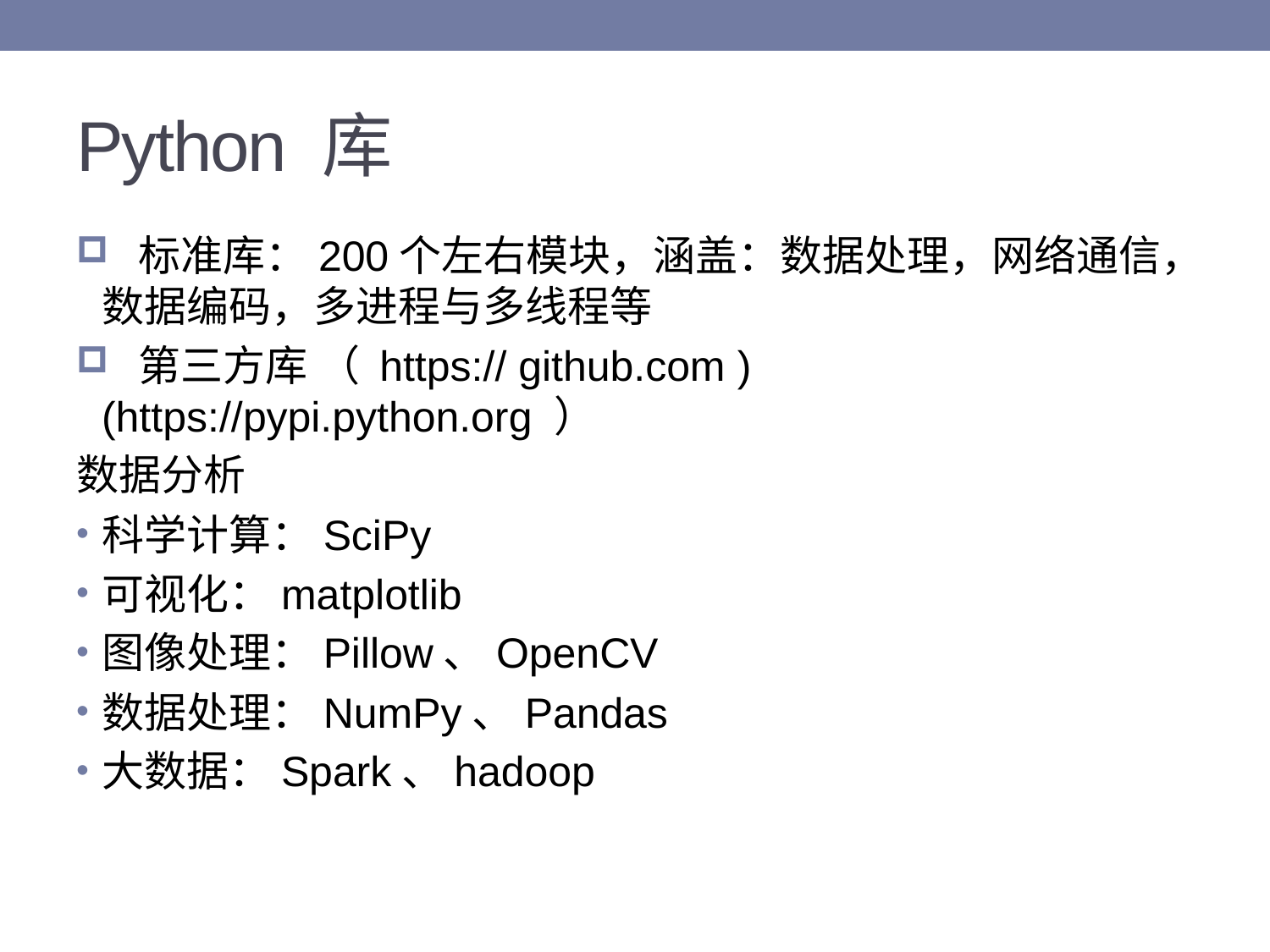

# Python 库
  标准库：200个左右模块，涵盖：数据处理，网络通信，数据编码，多进程与多线程等
  第三方库 （ https:// github.com ) (https://pypi.python.org ）
数据分析
科学计算：SciPy
可视化：matplotlib
图像处理：Pillow、OpenCV
数据处理：NumPy、Pandas
大数据：Spark、hadoop